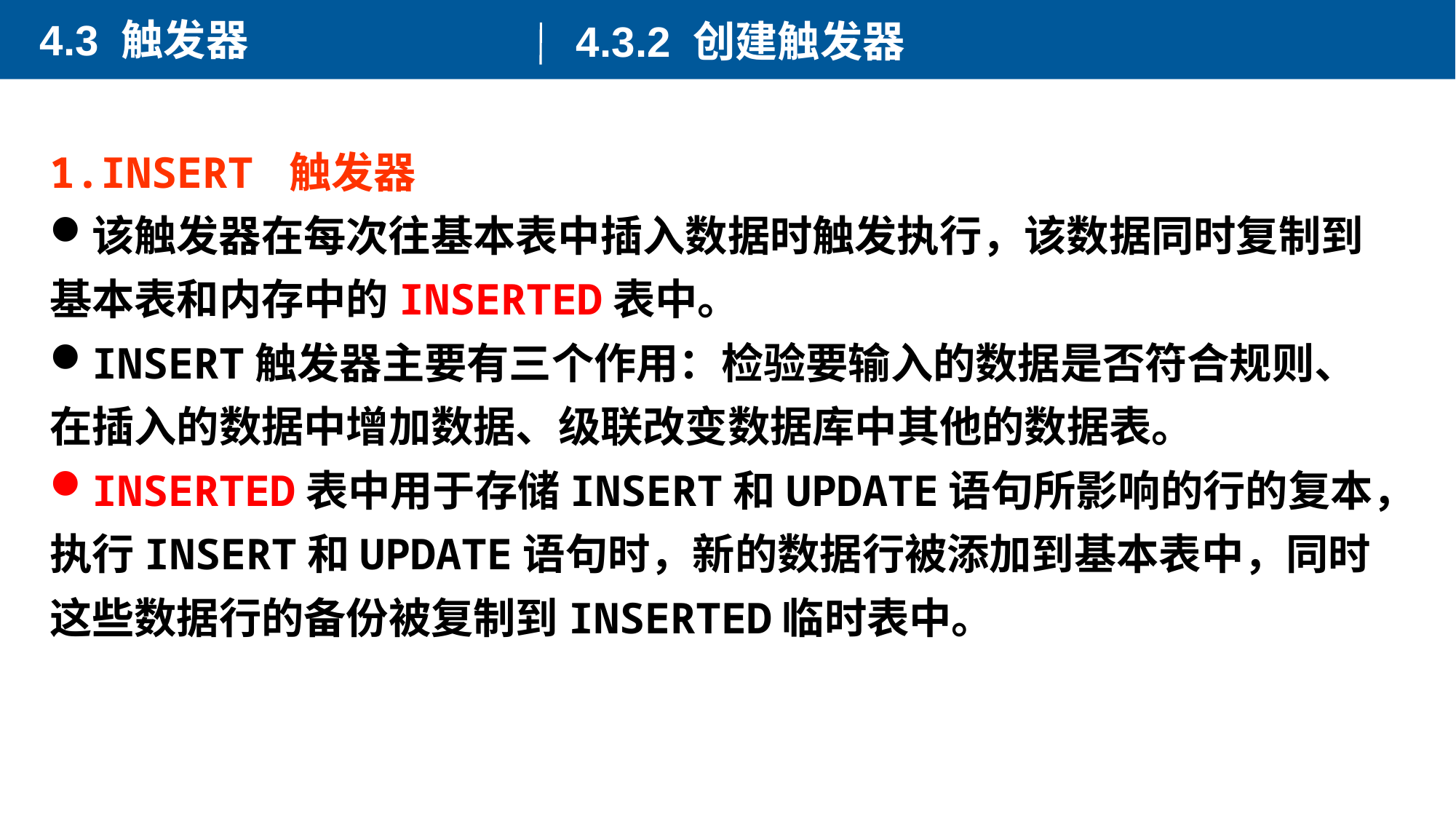

4.3 触发器
4.3.2 创建触发器
1.INSERT 触发器
该触发器在每次往基本表中插入数据时触发执行，该数据同时复制到基本表和内存中的INSERTED表中。
INSERT触发器主要有三个作用：检验要输入的数据是否符合规则、在插入的数据中增加数据、级联改变数据库中其他的数据表。
INSERTED表中用于存储INSERT和UPDATE语句所影响的行的复本，执行INSERT和UPDATE语句时，新的数据行被添加到基本表中，同时这些数据行的备份被复制到INSERTED临时表中。